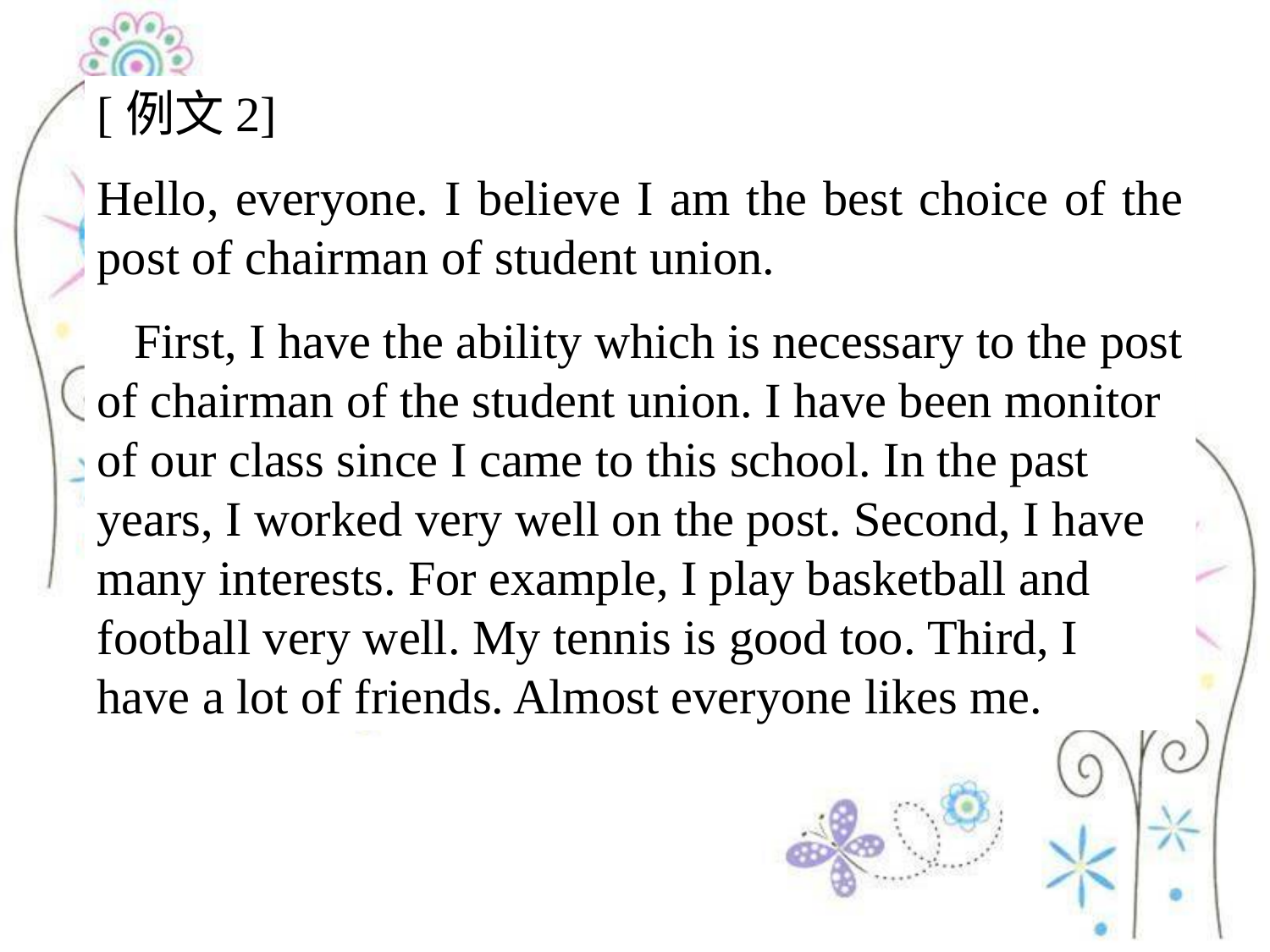

[例文2]
Hello, everyone. I believe I am the best choice of the post of chairman of student union.
   First, I have the ability which is necessary to the post of chairman of the student union. I have been monitor of our class since I came to this school. In the past years, I worked very well on the post. Second, I have many interests. For example, I play basketball and football very well. My tennis is good too. Third, I have a lot of friends. Almost everyone likes me.